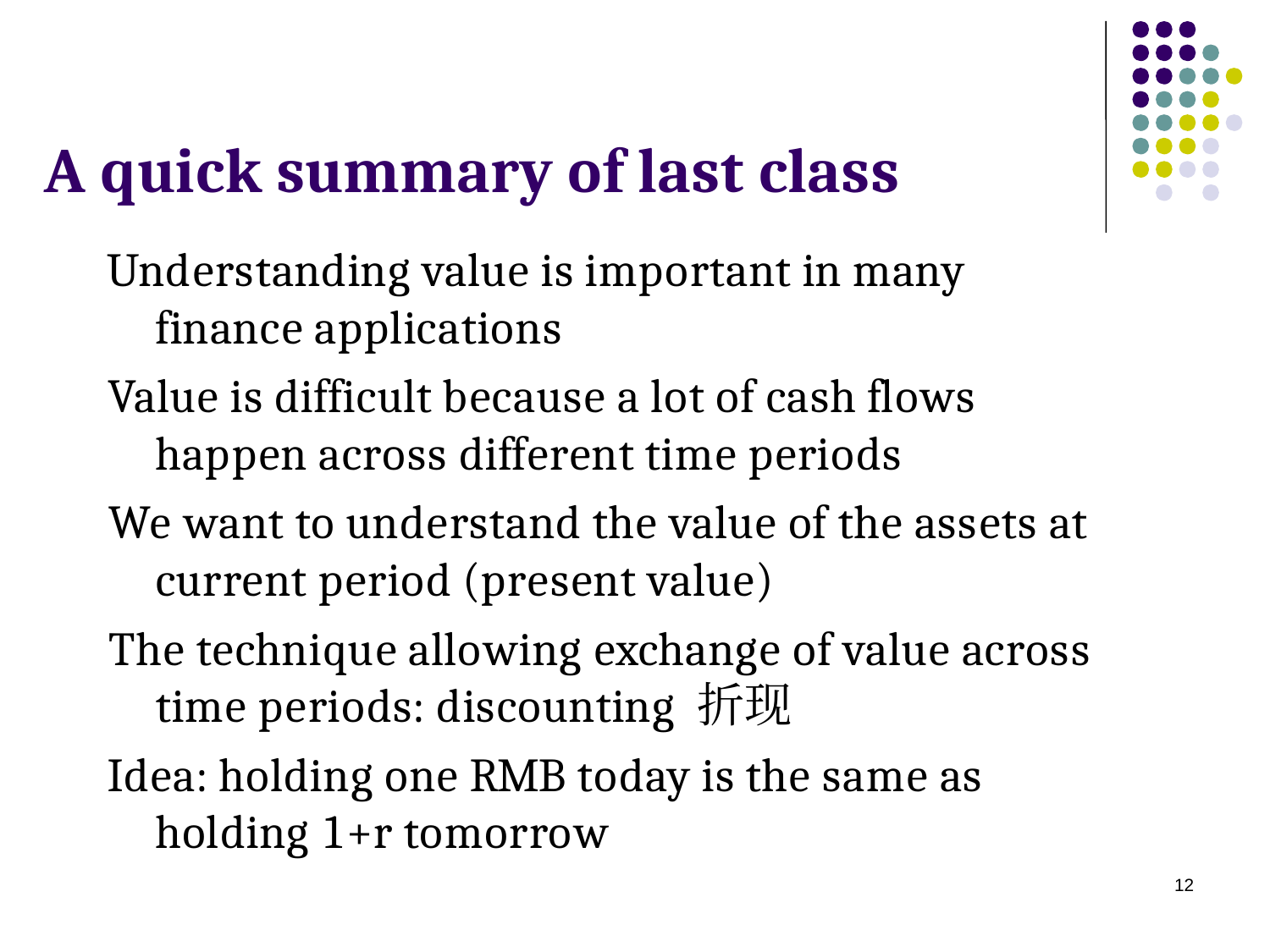

# A quick summary of last class
Understanding value is important in many finance applications
Value is difficult because a lot of cash flows happen across different time periods
We want to understand the value of the assets at current period (present value)
The technique allowing exchange of value across time periods: discounting 折现
Idea: holding one RMB today is the same as holding 1+r tomorrow
12